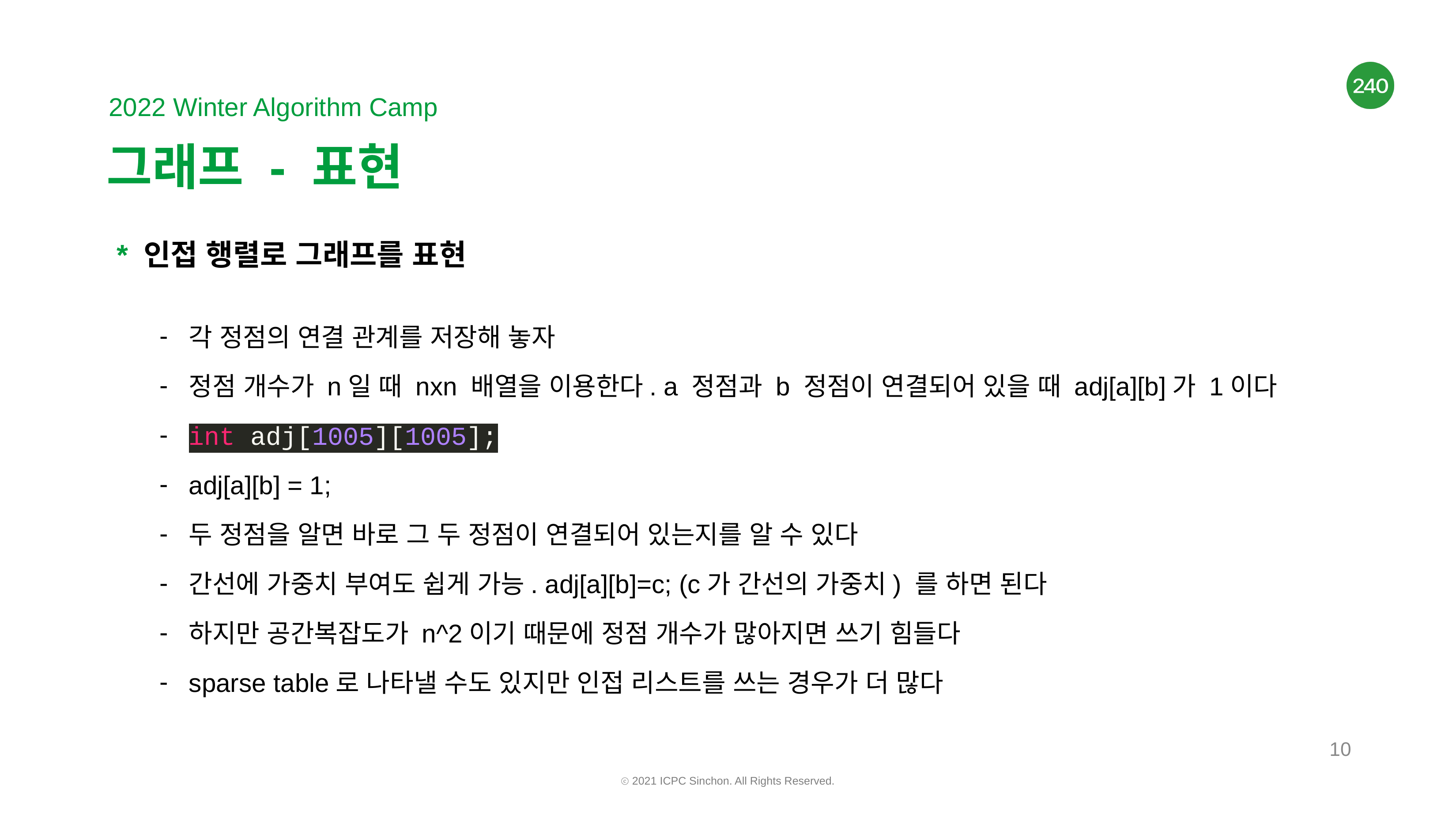

# 그래프 - 표현
* 인접 행렬로 그래프를 표현
각 정점의 연결 관계를 저장해 놓자
정점 개수가 n일 때 nxn 배열을 이용한다. a 정점과 b 정점이 연결되어 있을 때 adj[a][b]가 1이다
int adj[1005][1005];
adj[a][b] = 1;
두 정점을 알면 바로 그 두 정점이 연결되어 있는지를 알 수 있다
간선에 가중치 부여도 쉽게 가능. adj[a][b]=c; (c가 간선의 가중치) 를 하면 된다
하지만 공간복잡도가 n^2이기 때문에 정점 개수가 많아지면 쓰기 힘들다
sparse table로 나타낼 수도 있지만 인접 리스트를 쓰는 경우가 더 많다
10
ⓒ 2021 ICPC Sinchon. All Rights Reserved.